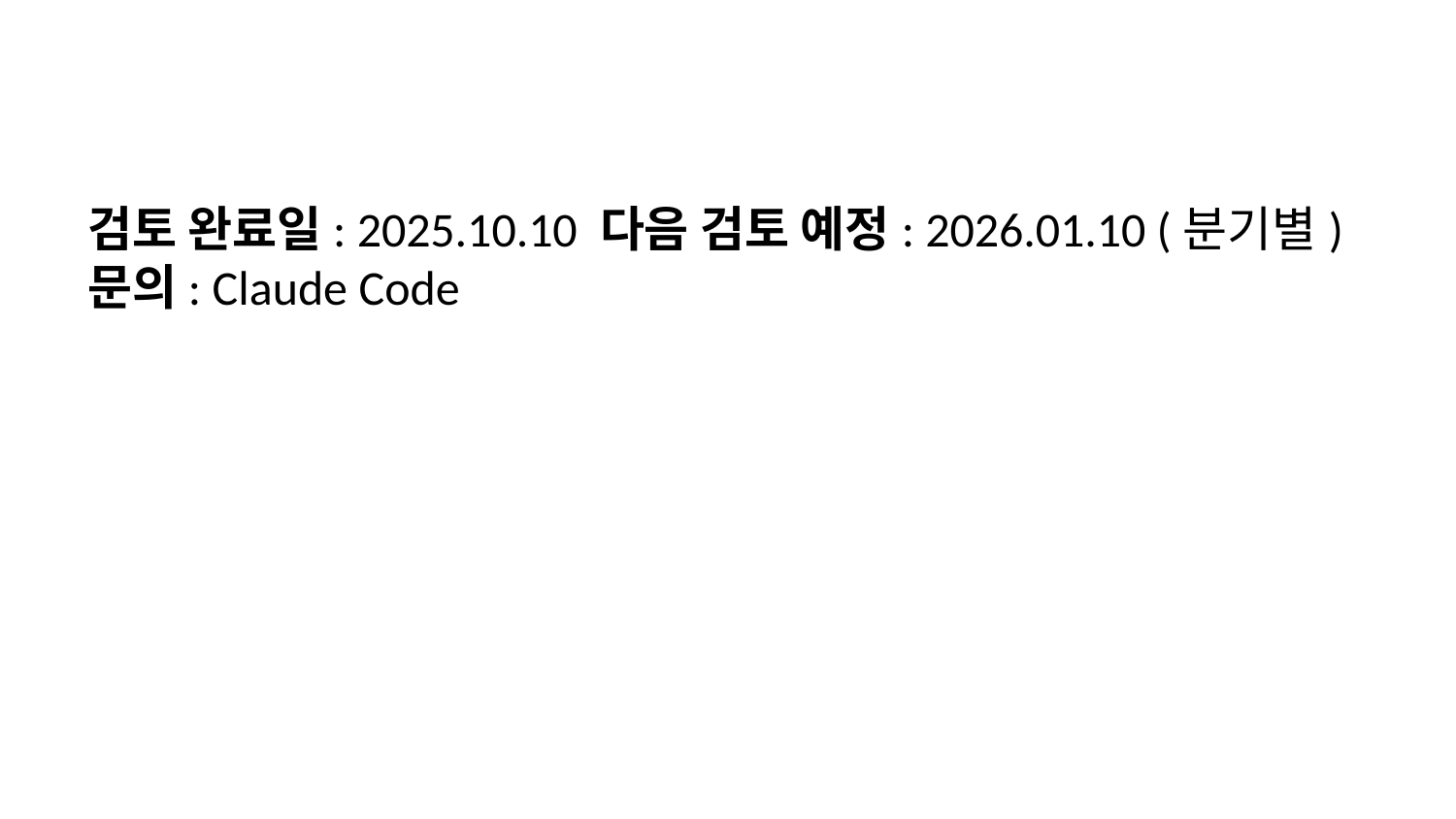

검토 완료일: 2025.10.10 다음 검토 예정: 2026.01.10 (분기별) 문의: Claude Code